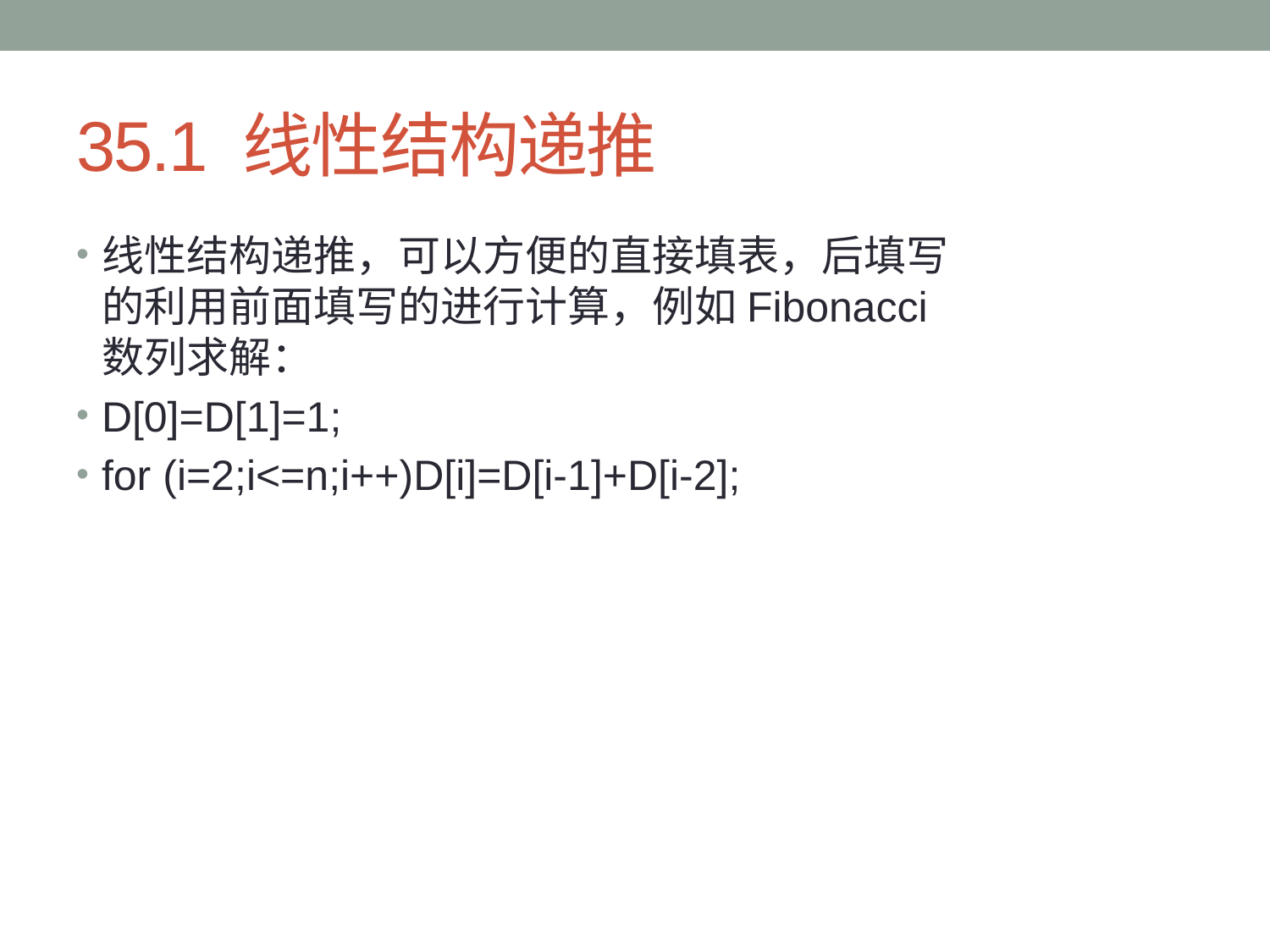

# 35.1 线性结构递推
线性结构递推，可以方便的直接填表，后填写的利用前面填写的进行计算，例如Fibonacci数列求解：
D[0]=D[1]=1;
for (i=2;i<=n;i++)D[i]=D[i-1]+D[i-2];